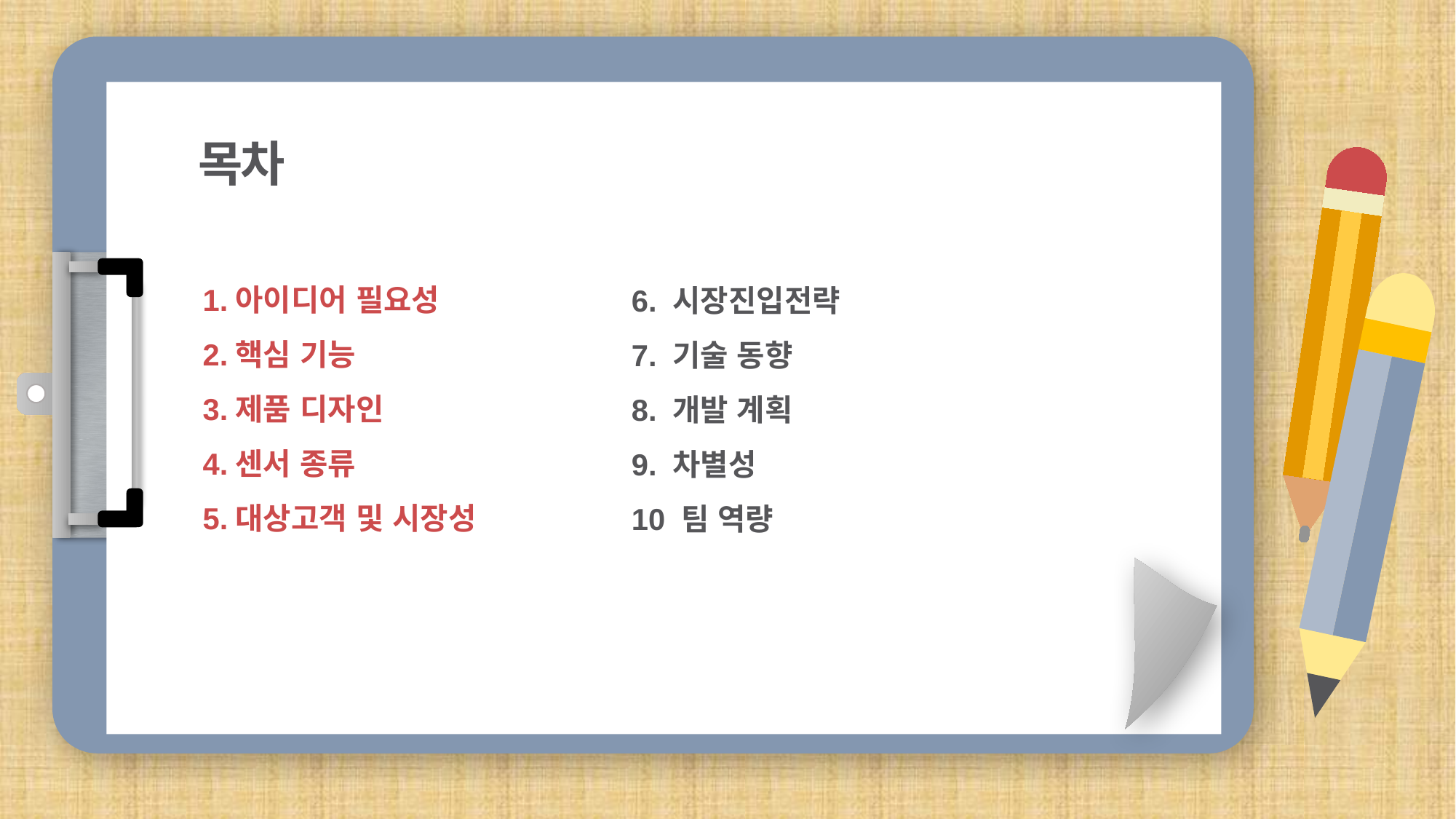

목차

1.아이디어 필요성
2.핵심 기능
3.제품 디자인
4.센서 종류
5.대상고객 및 시장성

6. 시장진입전략
7. 기술 동향
8. 개발 계획
9. 차별성
10 팀 역량